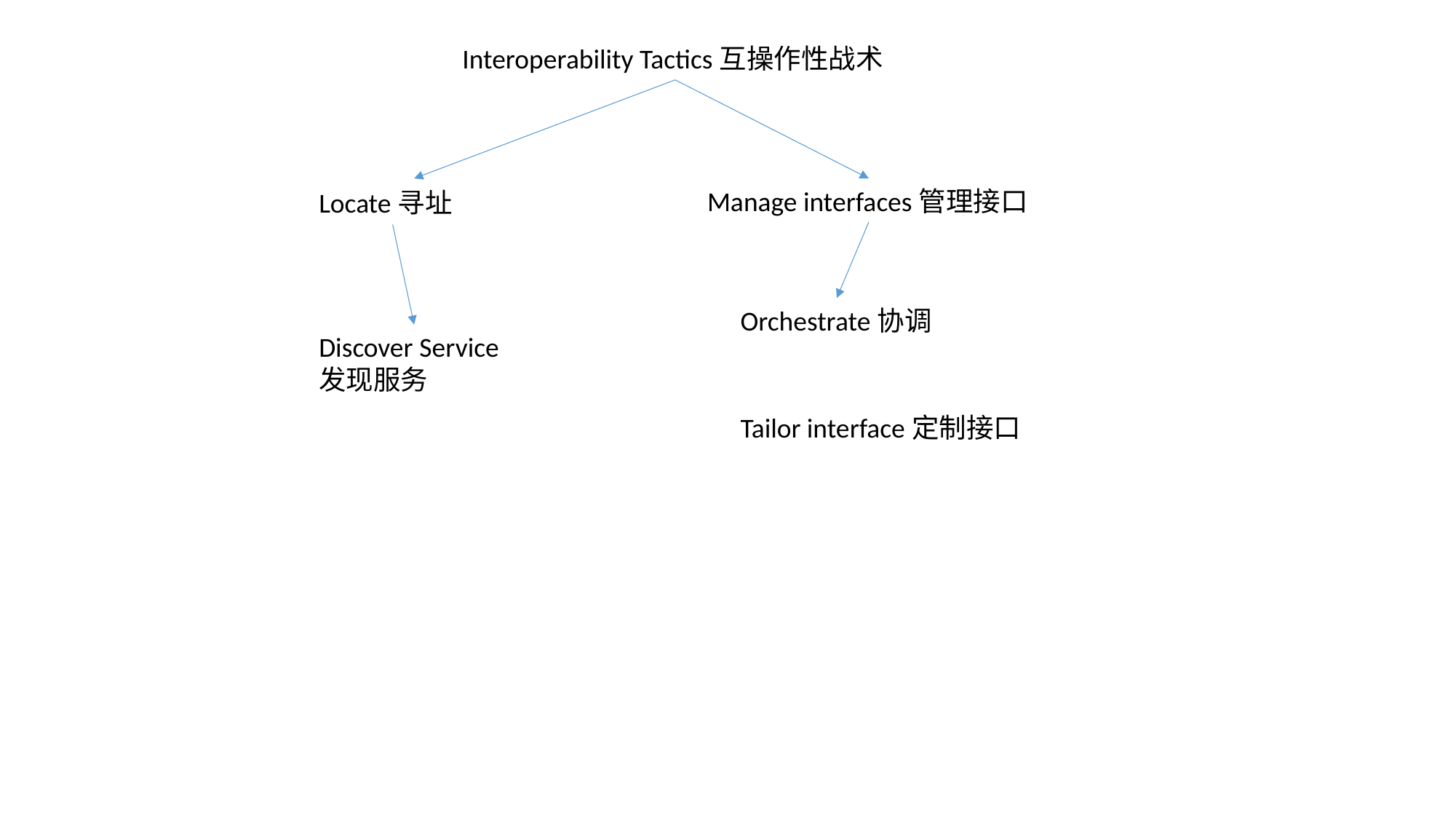

Interoperability Tactics互操作性战术
Manage interfaces管理接口
Locate寻址
Orchestrate协调
Discover Service发现服务
Tailor interface定制接口